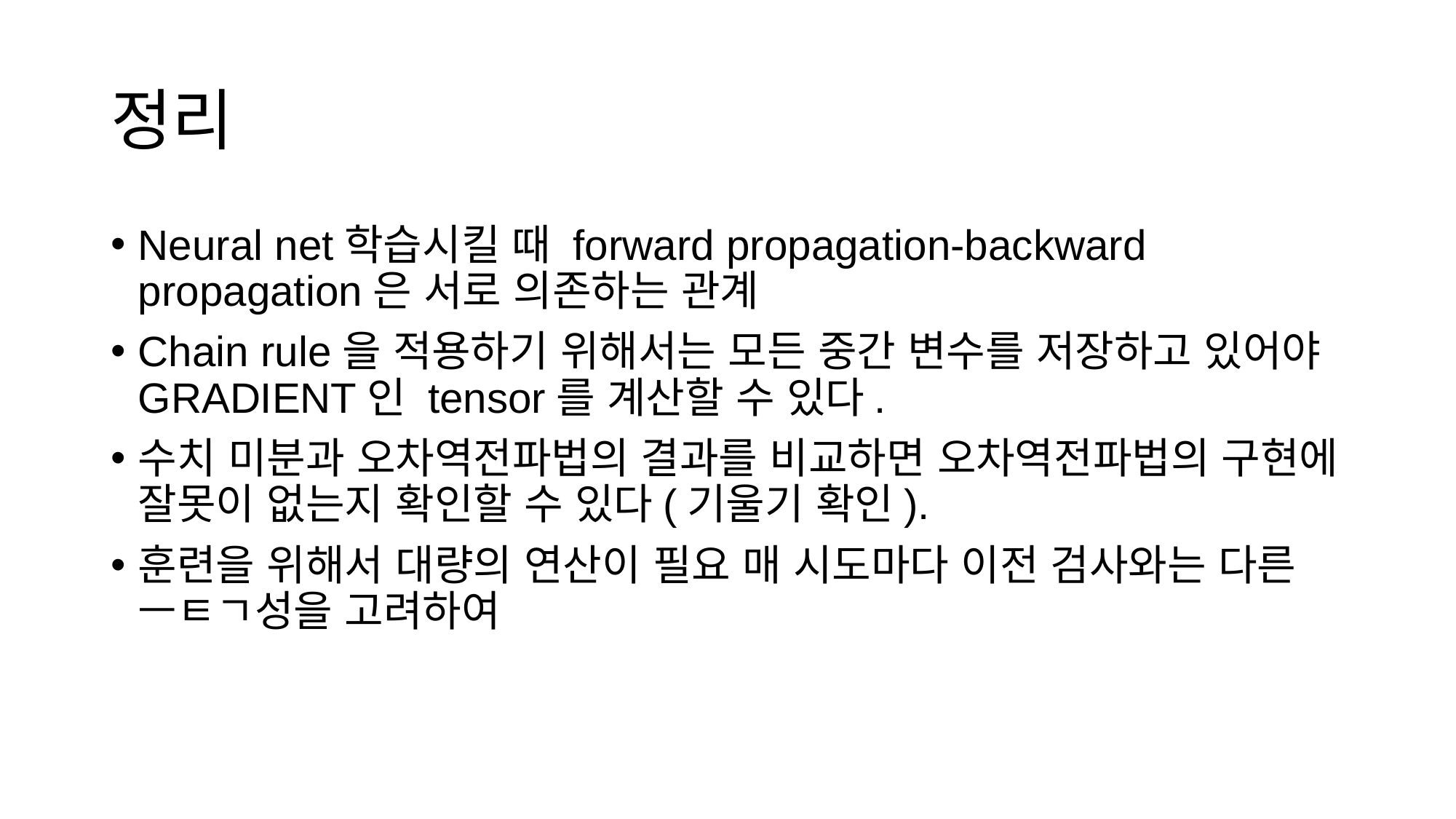

# 정리
Neural net학습시킬 때 forward propagation-backward propagation은 서로 의존하는 관계
Chain rule을 적용하기 위해서는 모든 중간 변수를 저장하고 있어야 GRADIENT인 tensor를 계산할 수 있다.
수치 미분과 오차역전파법의 결과를 비교하면 오차역전파법의 구현에 잘못이 없는지 확인할 수 있다(기울기 확인).
훈련을 위해서 대량의 연산이 필요 매 시도마다 이전 검사와는 다른 ㅡㅌㄱ성을 고려하여